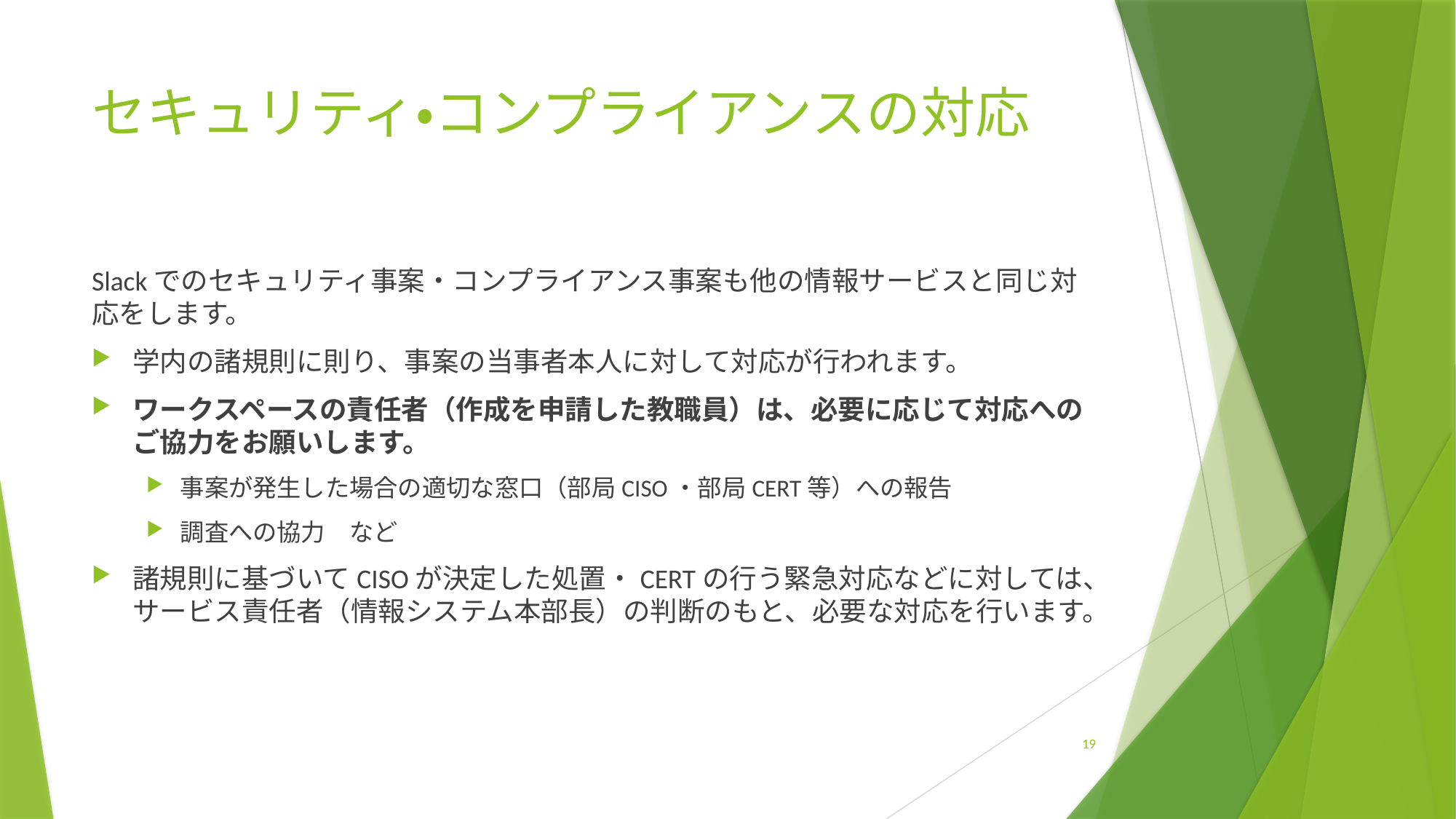

# セキュリティ・コンプライアンスの対応
Slackでのセキュリティ事案・コンプライアンス事案も他の情報サービスと同じ対応をします。
学内の諸規則に則り、事案の当事者本人に対して対応が行われます。
ワークスペースの責任者（作成を申請した教職員）は、必要に応じて対応へのご協力をお願いします。
事案が発生した場合の適切な窓口（部局CISO・部局CERT等）への報告
調査への協力　など
諸規則に基づいてCISOが決定した処置・CERTの行う緊急対応などに対しては、サービス責任者（情報システム本部長）の判断のもと、必要な対応を行います。
19